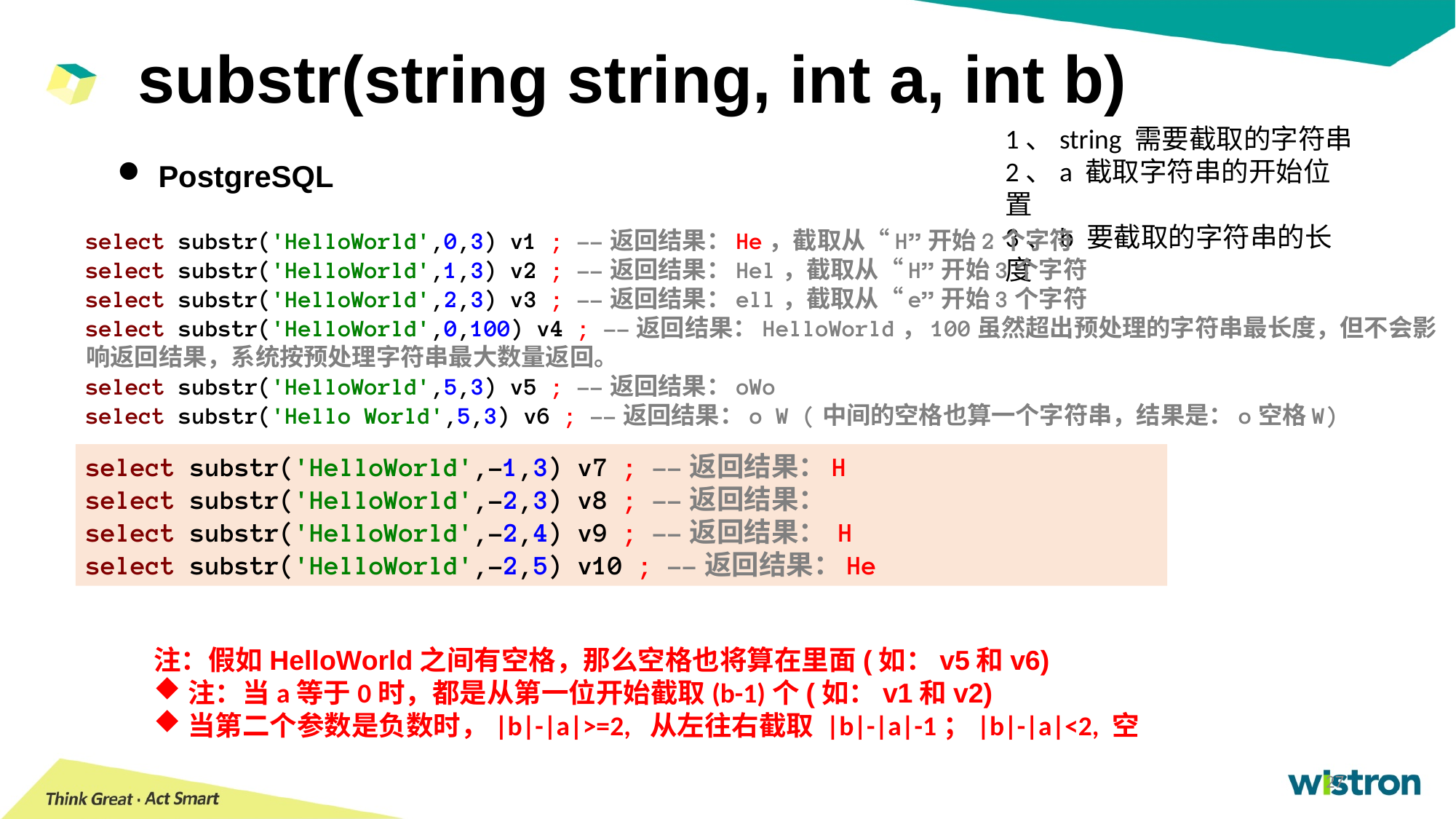

substr(string string, int a, int b)
1、string 需要截取的字符串
2、a 截取字符串的开始位置
3、b 要截取的字符串的长度
PostgreSQL
select substr('HelloWorld',0,3) v1 ; --返回结果：He，截取从“H”开始2个字符
select substr('HelloWorld',1,3) v2 ; --返回结果：Hel，截取从“H”开始3个字符
select substr('HelloWorld',2,3) v3 ; --返回结果：ell，截取从“e”开始3个字符
select substr('HelloWorld',0,100) v4 ; --返回结果：HelloWorld，100虽然超出预处理的字符串最长度，但不会影响返回结果，系统按预处理字符串最大数量返回。
select substr('HelloWorld',5,3) v5 ; --返回结果：oWo
select substr('Hello World',5,3) v6 ; --返回结果：o W (中间的空格也算一个字符串，结果是：o空格W)
select substr('HelloWorld',-1,3) v7 ; --返回结果：H
select substr('HelloWorld',-2,3) v8 ; --返回结果：
select substr('HelloWorld',-2,4) v9 ; --返回结果： H
select substr('HelloWorld',-2,5) v10 ; --返回结果：He
注：假如HelloWorld之间有空格，那么空格也将算在里面(如：v5和v6)
注：当a等于0时，都是从第一位开始截取(b-1)个(如：v1和v2)
当第二个参数是负数时，|b|-|a|>=2,  从左往右截取 |b|-|a|-1；|b|-|a|<2, 空

27